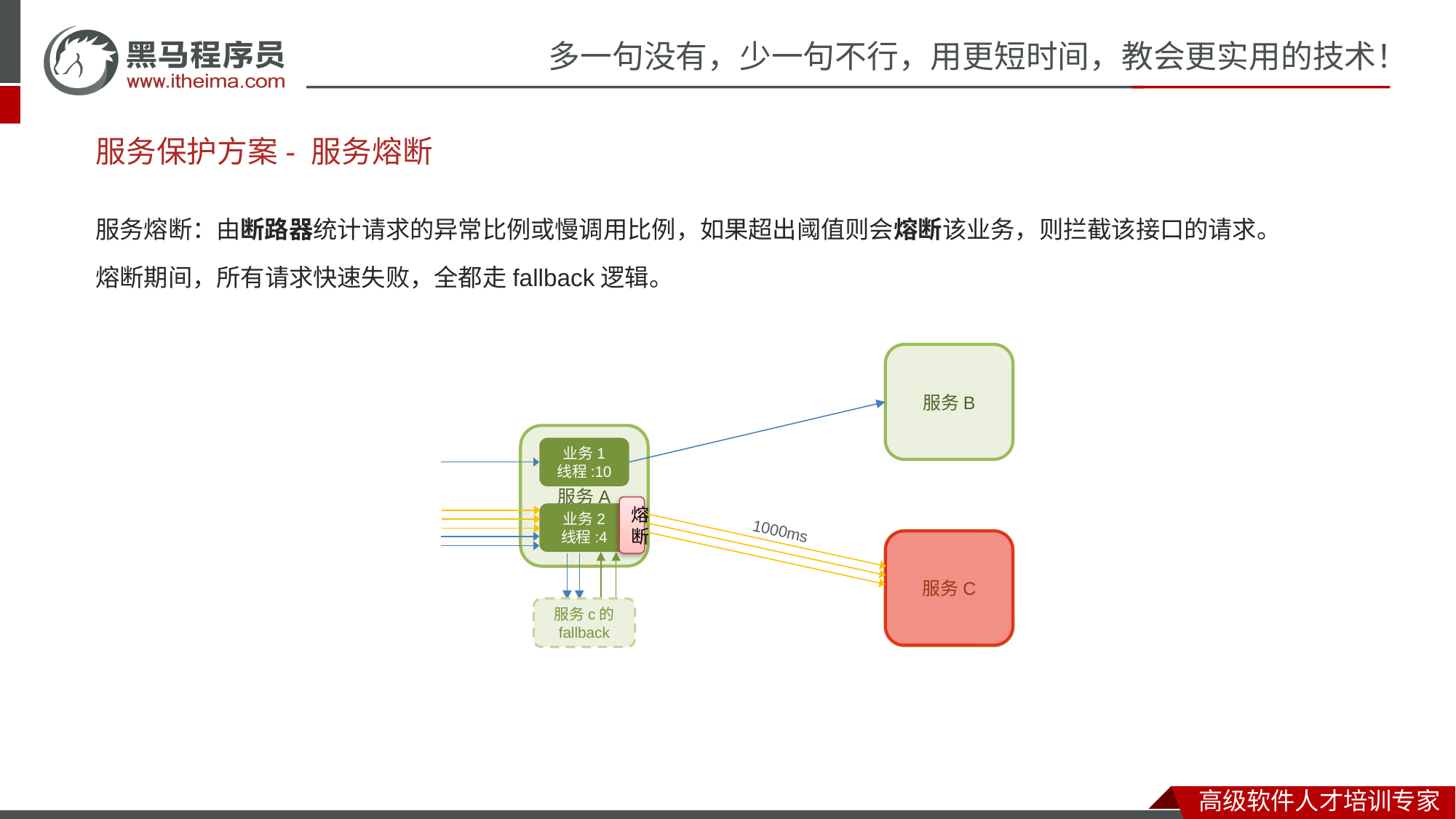

- 服务熔断
# 服务保护方案
服务熔断：由断路器统计请求的异常比例或慢调用比例，如果超出阈值则会熔断该业务，则拦截该接口的请求。
熔断期间，所有请求快速失败，全都走fallback逻辑。
服务B
服务A
业务1
线程:10
熔断
业务2
线程:4
1000ms
服务C

服务c的
fallback